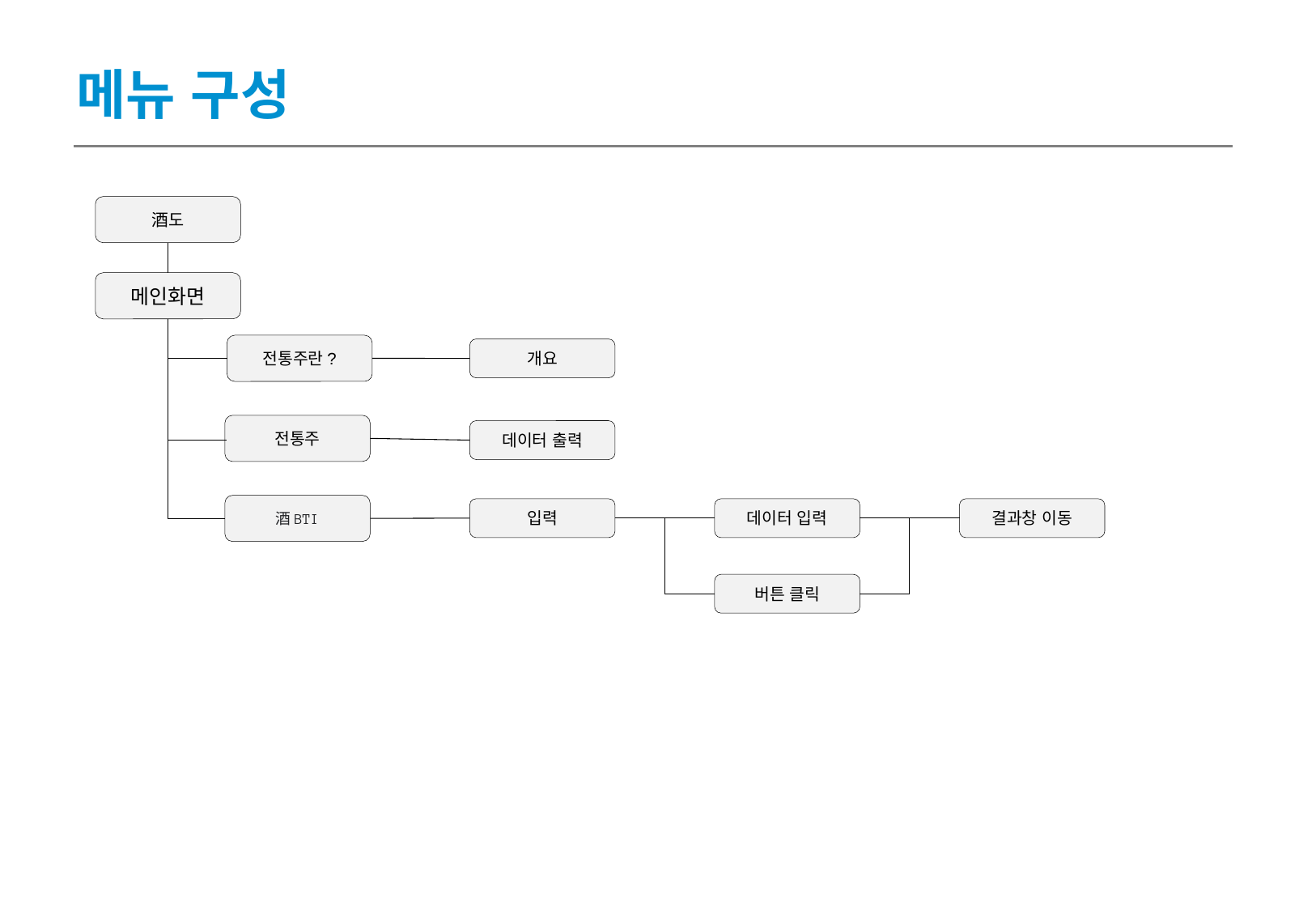

메뉴 구성
酒도
메인화면
전통주란?
개요
전통주
데이터 출력
酒BTI
입력
데이터 입력
결과창 이동
버튼 클릭